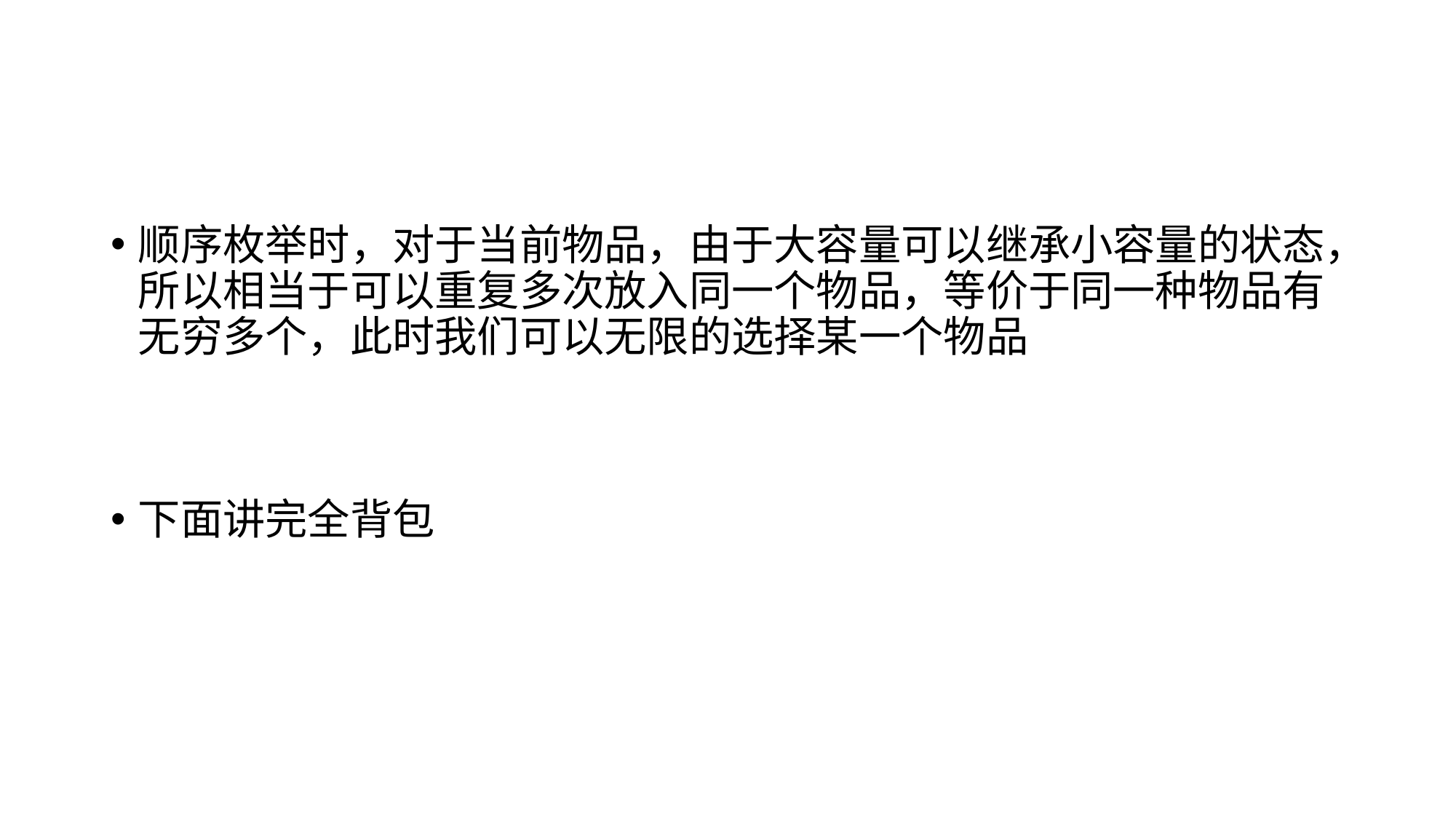

#
顺序枚举时，对于当前物品，由于大容量可以继承小容量的状态，所以相当于可以重复多次放入同一个物品，等价于同一种物品有无穷多个，此时我们可以无限的选择某一个物品

下面讲完全背包